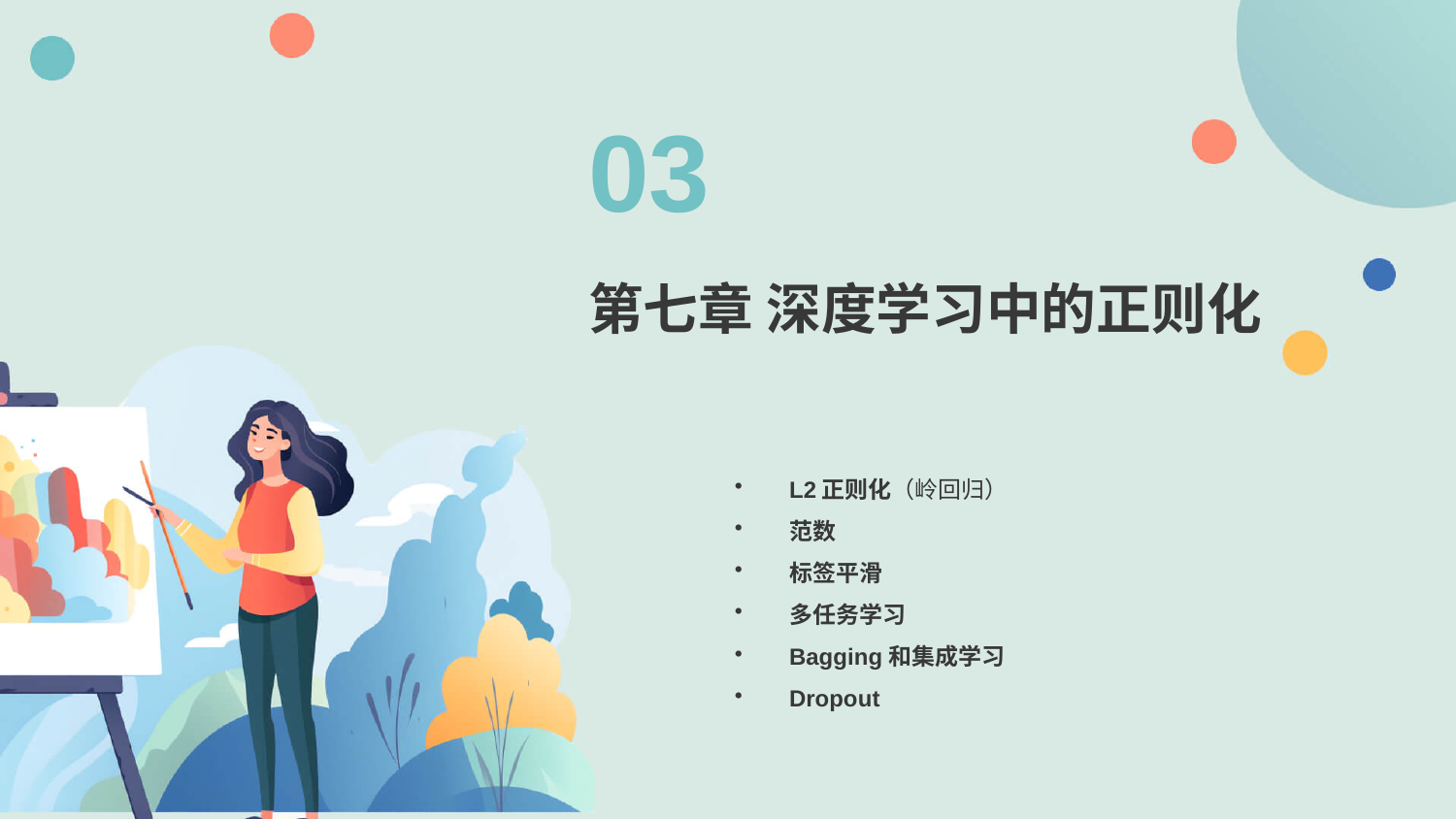

03
第七章 深度学习中的正则化
L2正则化（岭回归）
范数
标签平滑
多任务学习
Bagging和集成学习
Dropout